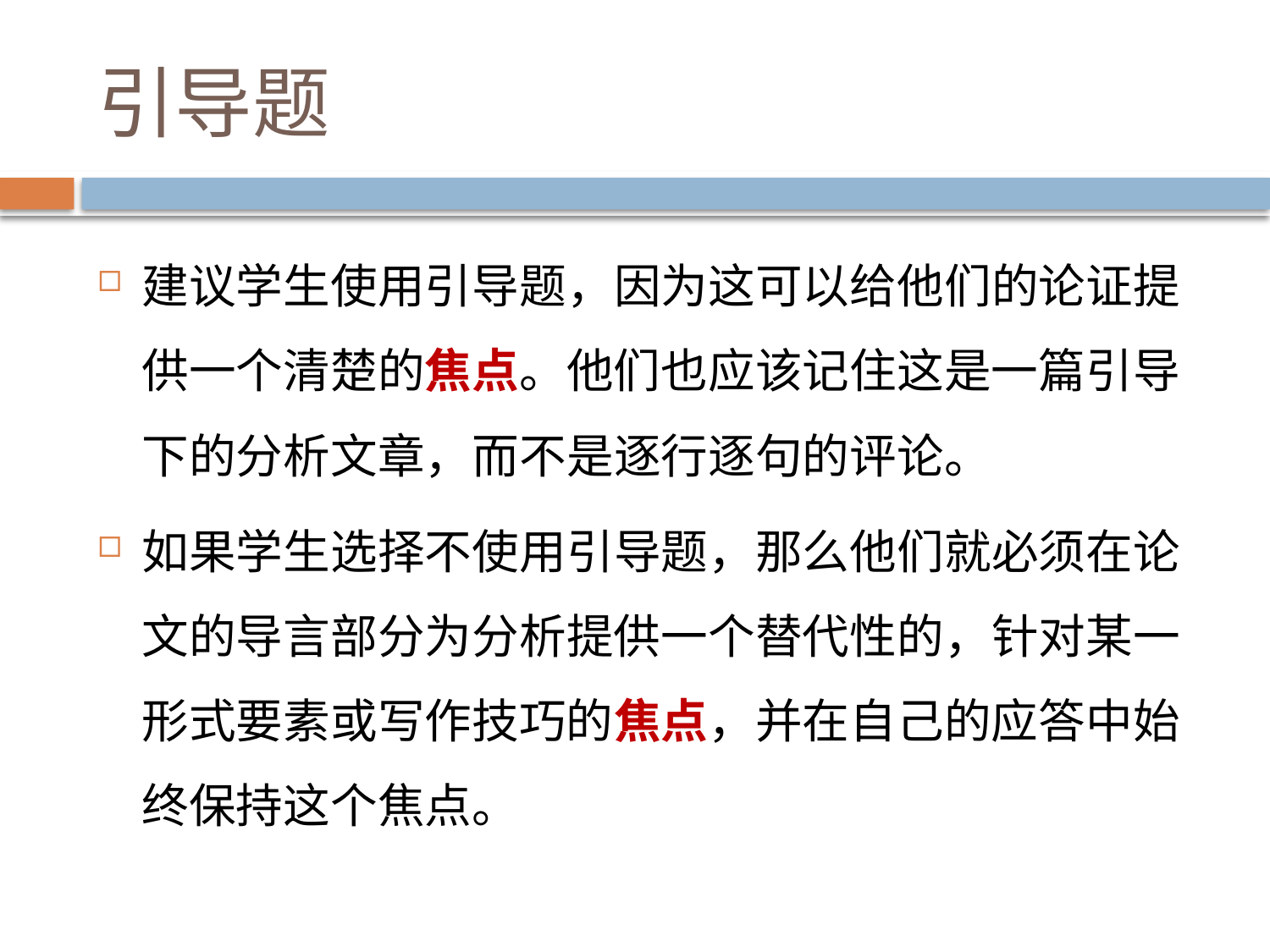

# 引导题
建议学生使用引导题，因为这可以给他们的论证提供一个清楚的焦点。他们也应该记住这是一篇引导下的分析文章，而不是逐行逐句的评论。
如果学生选择不使用引导题，那么他们就必须在论文的导言部分为分析提供一个替代性的，针对某一形式要素或写作技巧的焦点，并在自己的应答中始终保持这个焦点。